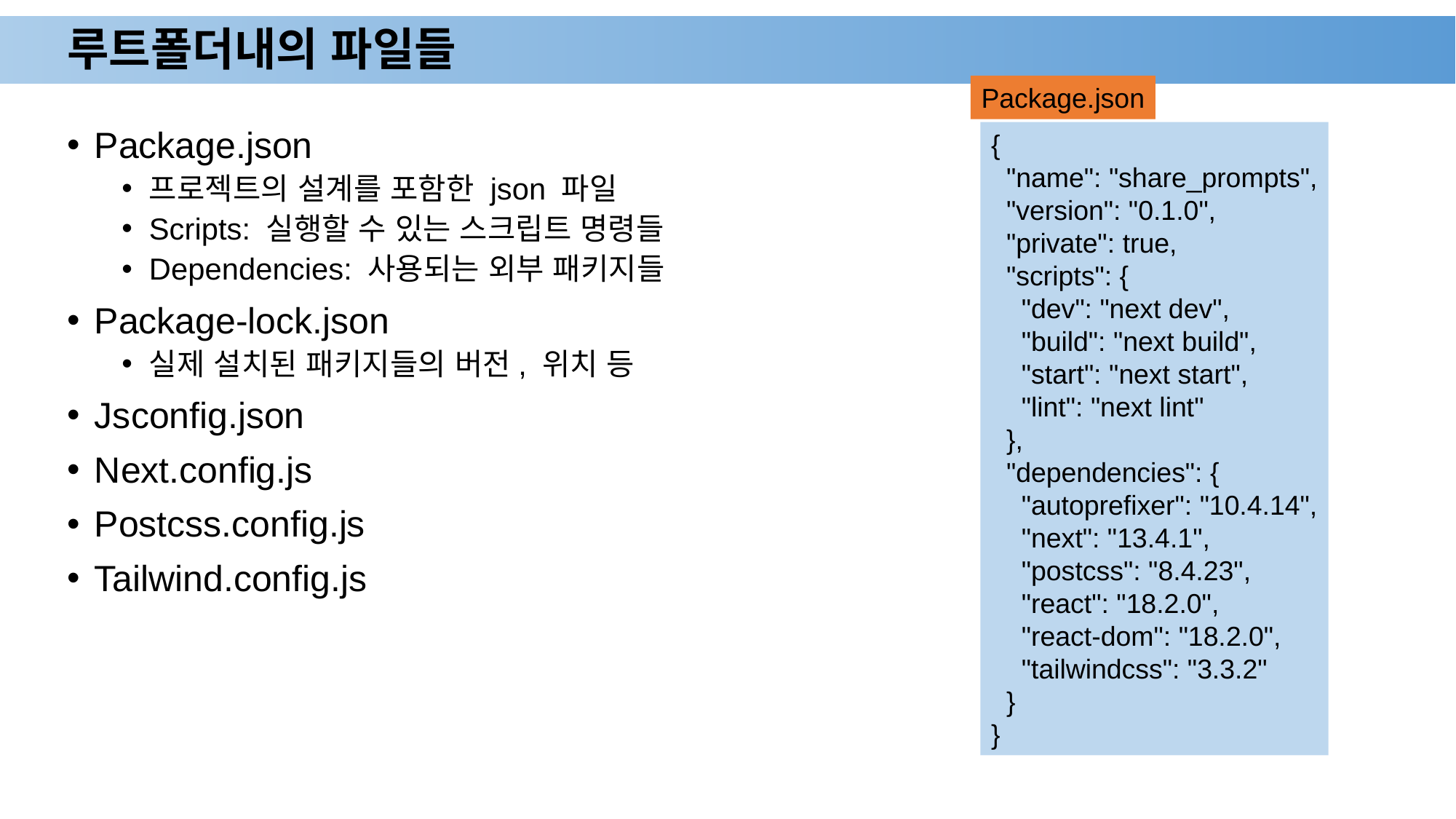

# 루트폴더내의 파일들
Package.json
Package.json
프로젝트의 설계를 포함한 json 파일
Scripts: 실행할 수 있는 스크립트 명령들
Dependencies: 사용되는 외부 패키지들
Package-lock.json
실제 설치된 패키지들의 버전, 위치 등
Jsconfig.json
Next.config.js
Postcss.config.js
Tailwind.config.js
{
  "name": "share_prompts",
  "version": "0.1.0",
  "private": true,
  "scripts": {
    "dev": "next dev",
    "build": "next build",
    "start": "next start",
    "lint": "next lint"
  },
  "dependencies": {
    "autoprefixer": "10.4.14",
    "next": "13.4.1",
    "postcss": "8.4.23",
    "react": "18.2.0",
    "react-dom": "18.2.0",
    "tailwindcss": "3.3.2"
  }
}